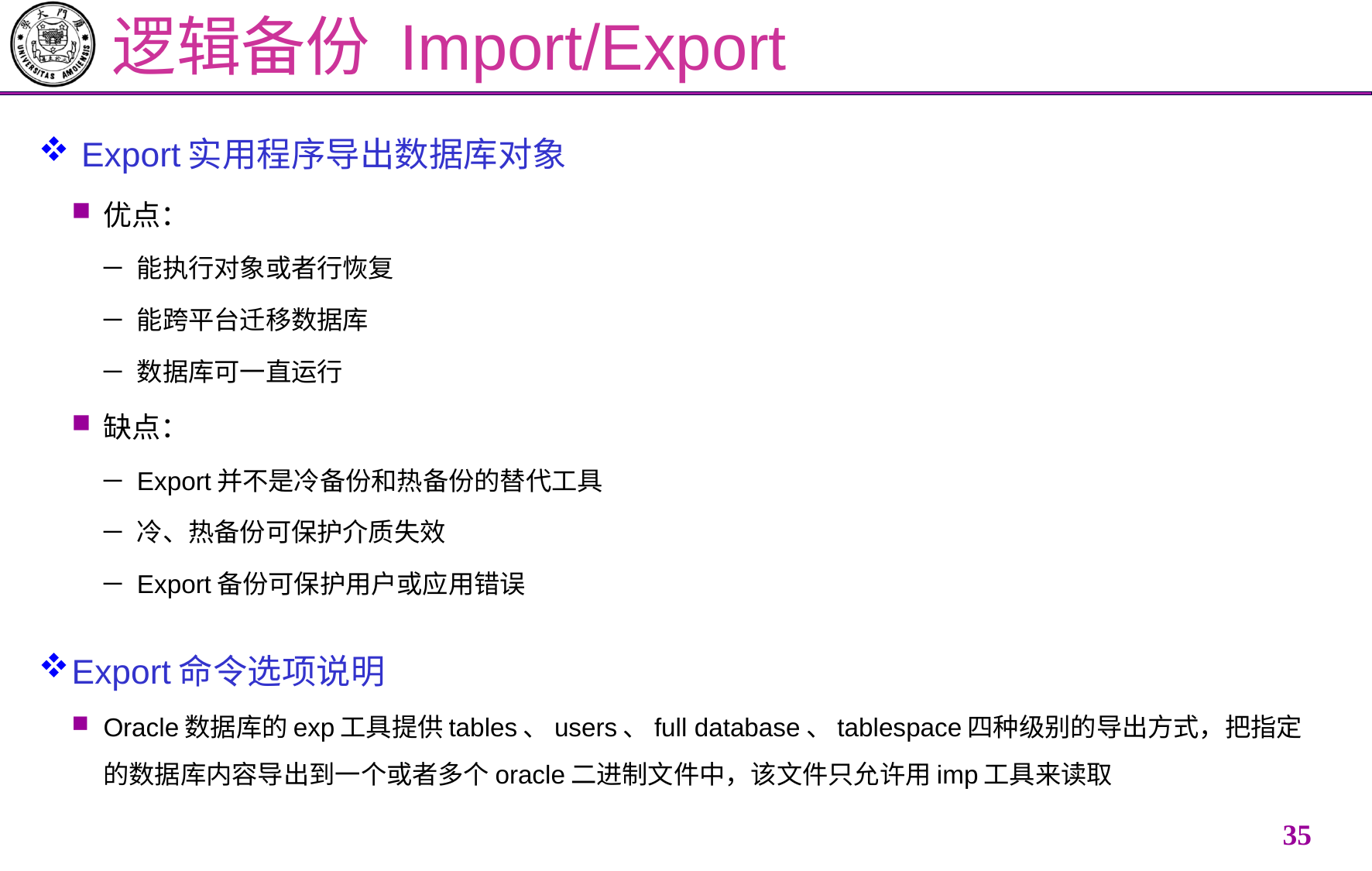

# 逻辑备份 Import/Export
 Export实用程序导出数据库对象
优点：
能执行对象或者行恢复
能跨平台迁移数据库
数据库可一直运行
缺点：
Export并不是冷备份和热备份的替代工具
冷、热备份可保护介质失效
Export备份可保护用户或应用错误

Export命令选项说明
Oracle数据库的exp工具提供tables、users、full database、tablespace四种级别的导出方式，把指定的数据库内容导出到一个或者多个oracle二进制文件中，该文件只允许用imp工具来读取
35